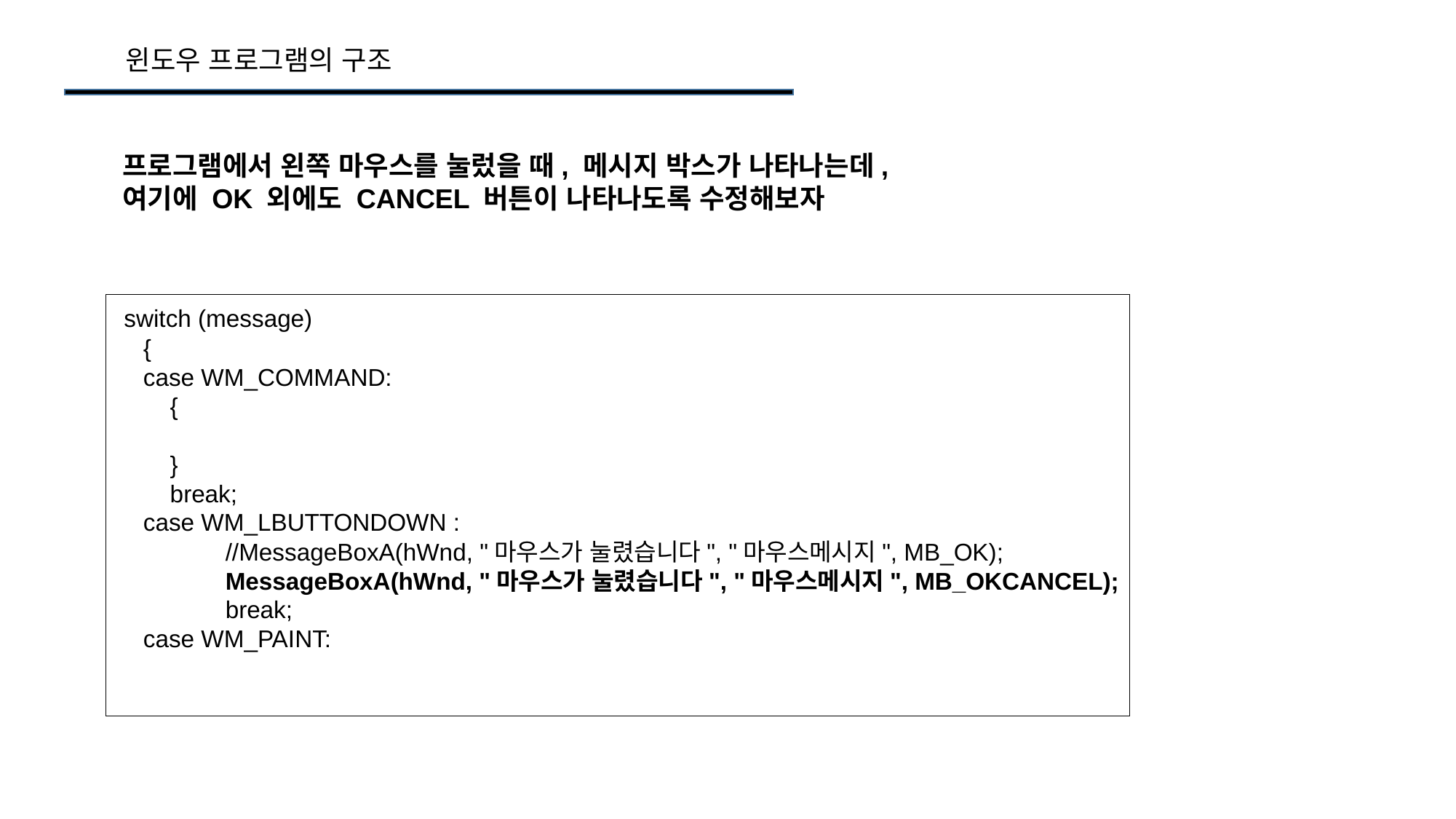

윈도우 프로그램의 구조

프로그램에서 왼쪽 마우스를 눌렀을 때, 메시지 박스가 나타나는데,
여기에 OK 외에도 CANCEL 버튼이 나타나도록 수정해보자
 switch (message)
    {
    case WM_COMMAND:
        {

        }
        break;
    case WM_LBUTTONDOWN :
	//MessageBoxA(hWnd, "마우스가 눌렸습니다", "마우스메시지", MB_OK);
	MessageBoxA(hWnd, "마우스가 눌렸습니다", "마우스메시지", MB_OKCANCEL);
	break;
    case WM_PAINT: